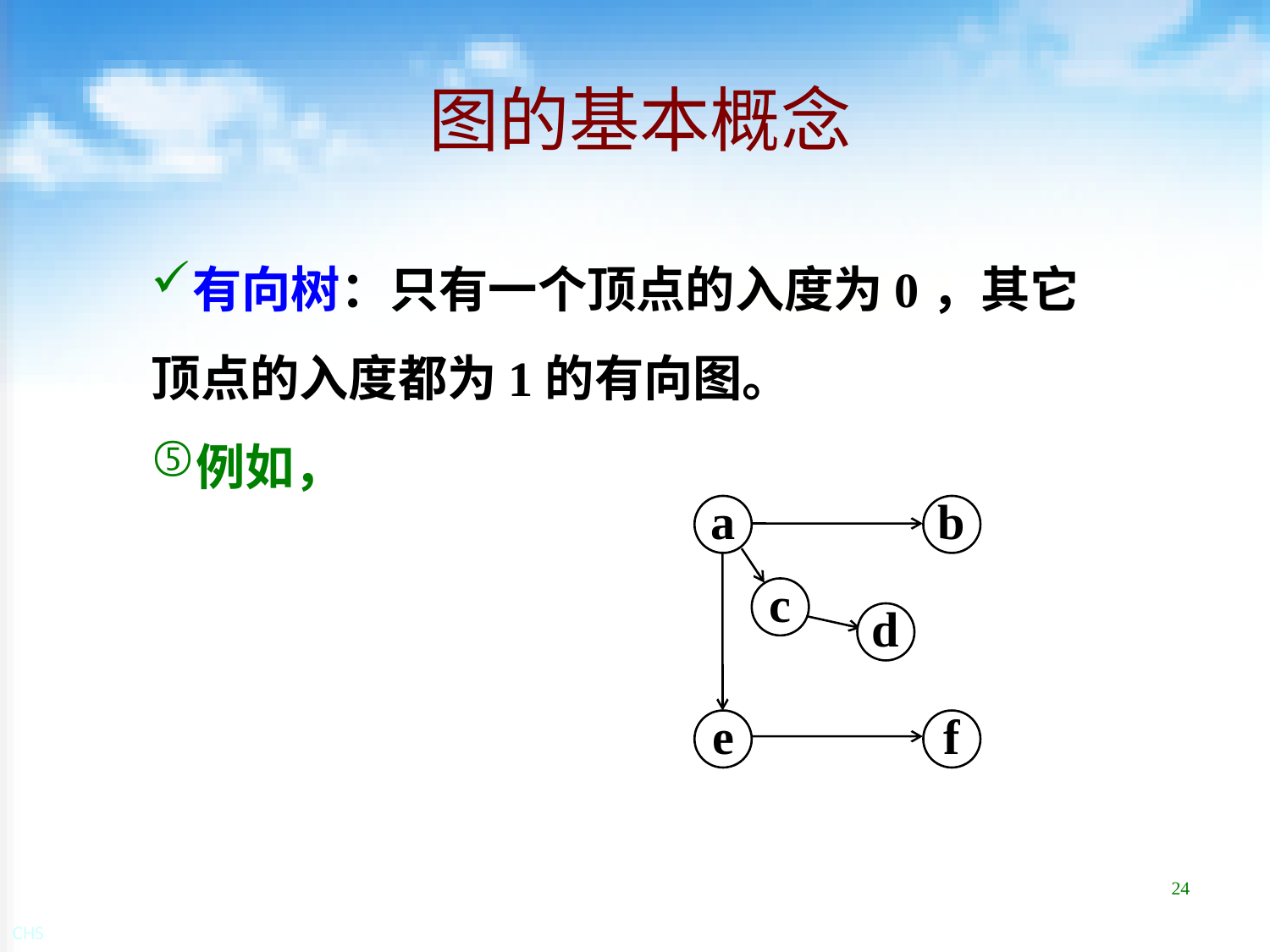

# 图的基本概念
有向树：只有一个顶点的入度为0，其它顶点的入度都为1的有向图。
例如，
a
b

c
d

e
f

24